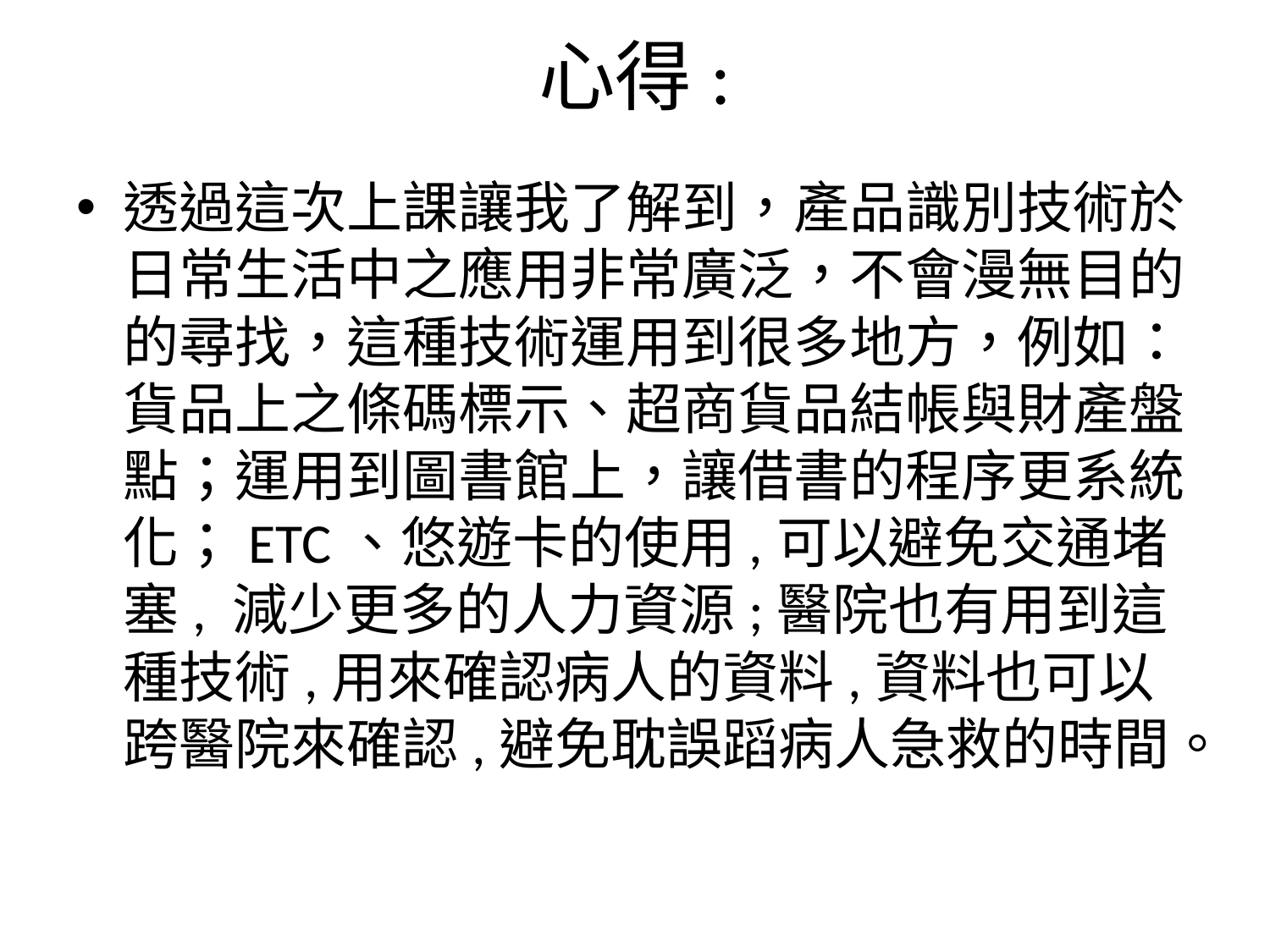

# 心得:
透過這次上課讓我了解到，產品識別技術於日常生活中之應用非常廣泛，不會漫無目的的尋找，這種技術運用到很多地方，例如：貨品上之條碼標示、超商貨品結帳與財產盤點；運用到圖書館上，讓借書的程序更系統化；ETC、悠遊卡的使用,可以避免交通堵塞, 減少更多的人力資源;醫院也有用到這種技術,用來確認病人的資料,資料也可以跨醫院來確認,避免耽誤蹈病人急救的時間。